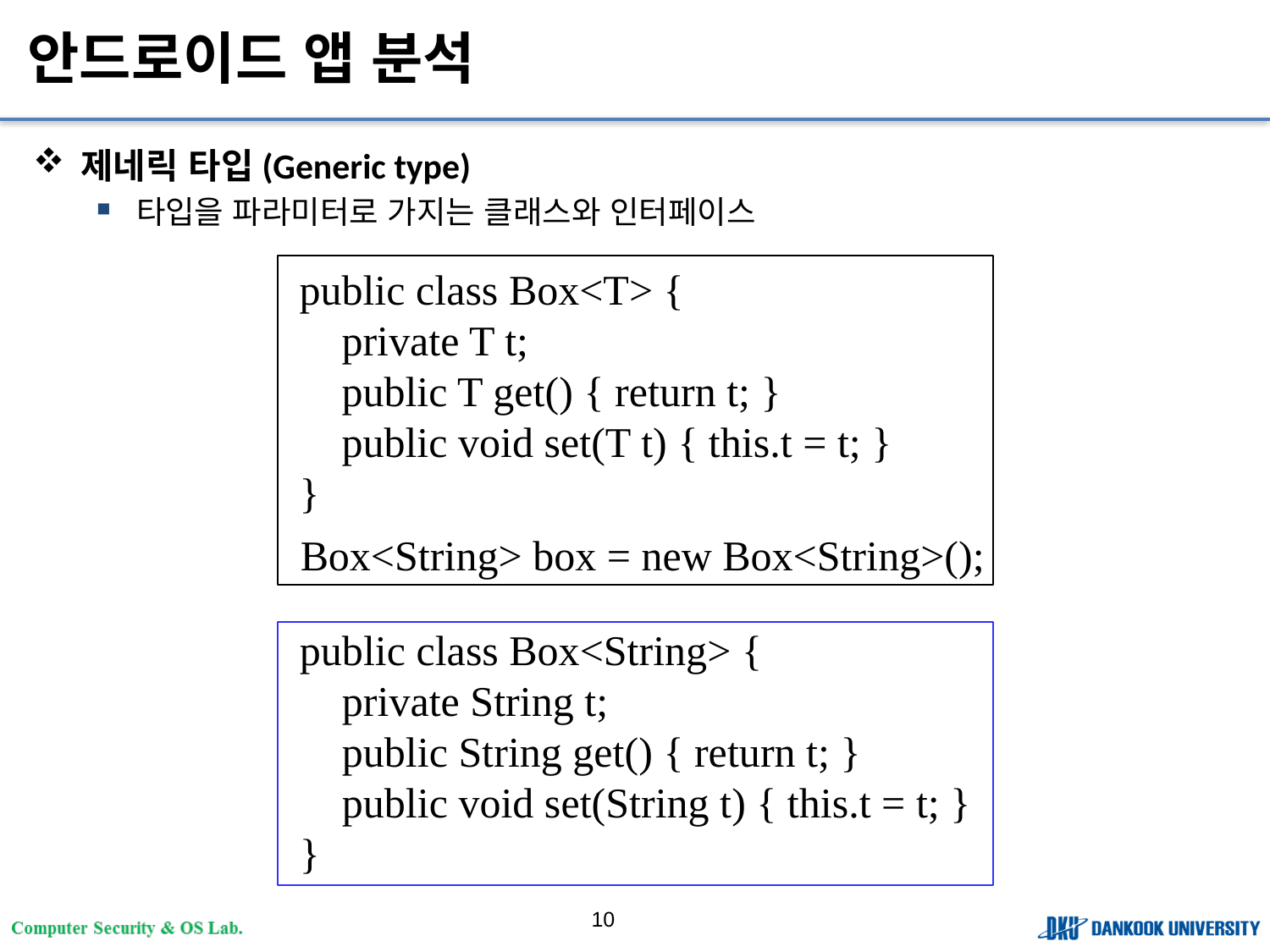

# 안드로이드 앱 분석
제네릭 타입(Generic type)
타입을 파라미터로 가지는 클래스와 인터페이스

public class Box<T> {
    private T t;
    public T get() { return t; }
    public void set(T t) { this.t = t; }
}
Box<String> box = new Box<String>();
public class Box<String> {
    private String t;
    public String get() { return t; }
    public void set(String t) { this.t = t; }
}

10